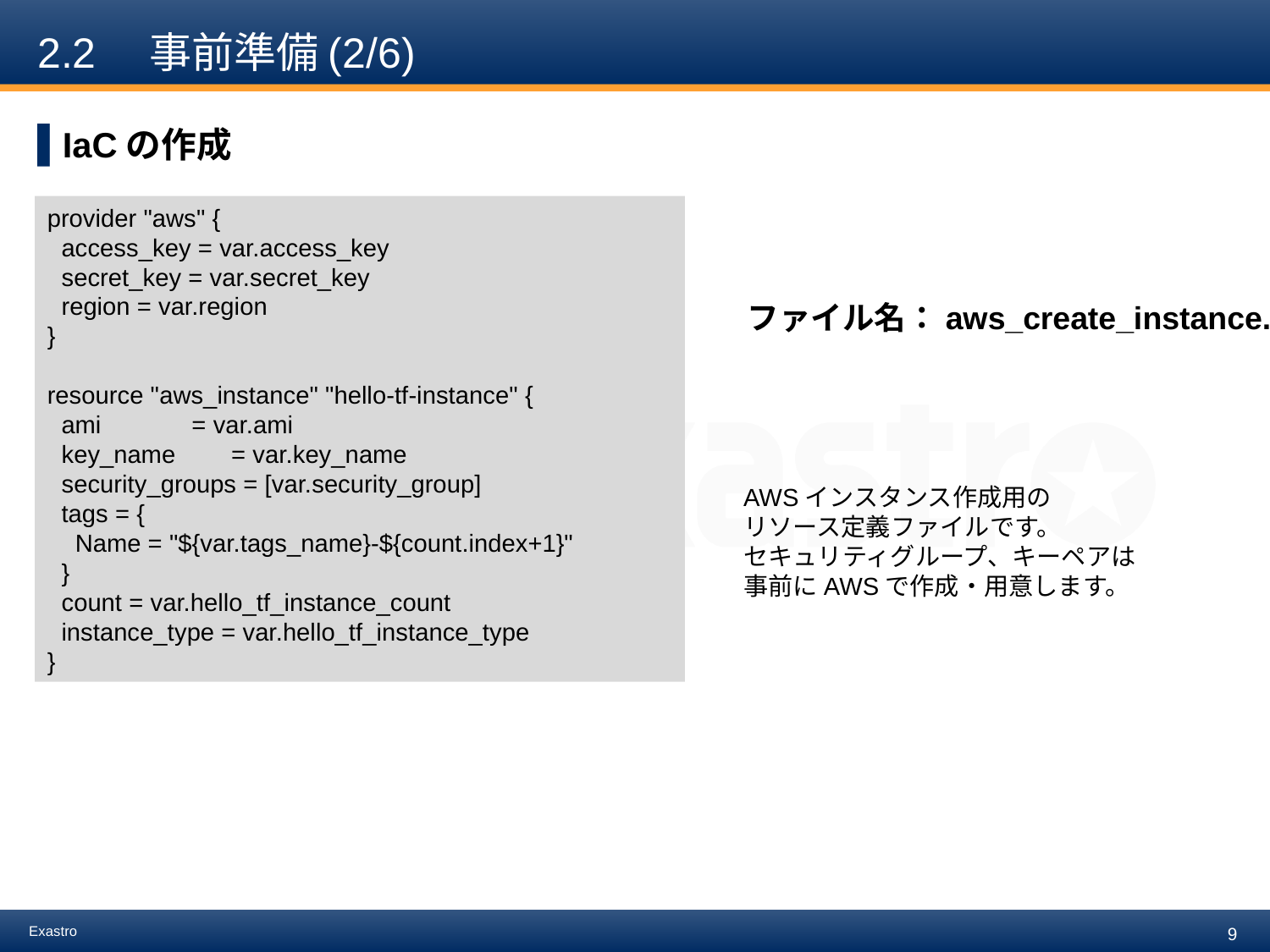

# 2.2　事前準備(2/6)
IaCの作成

provider "aws" {
  access_key = var.access_key
  secret_key = var.secret_key
  region = var.region
}

resource "aws_instance" "hello-tf-instance" {
  ami             = var.ami
  key_name        = var.key_name
  security_groups = [var.security_group]
  tags = {
    Name = "${var.tags_name}-${count.index+1}"
  }
  count = var.hello_tf_instance_count
  instance_type = var.hello_tf_instance_type
}
ファイル名：aws_create_instance.tf
AWSインスタンス作成用の
リソース定義ファイルです。
セキュリティグループ、キーペアは
事前にAWSで作成・用意します。